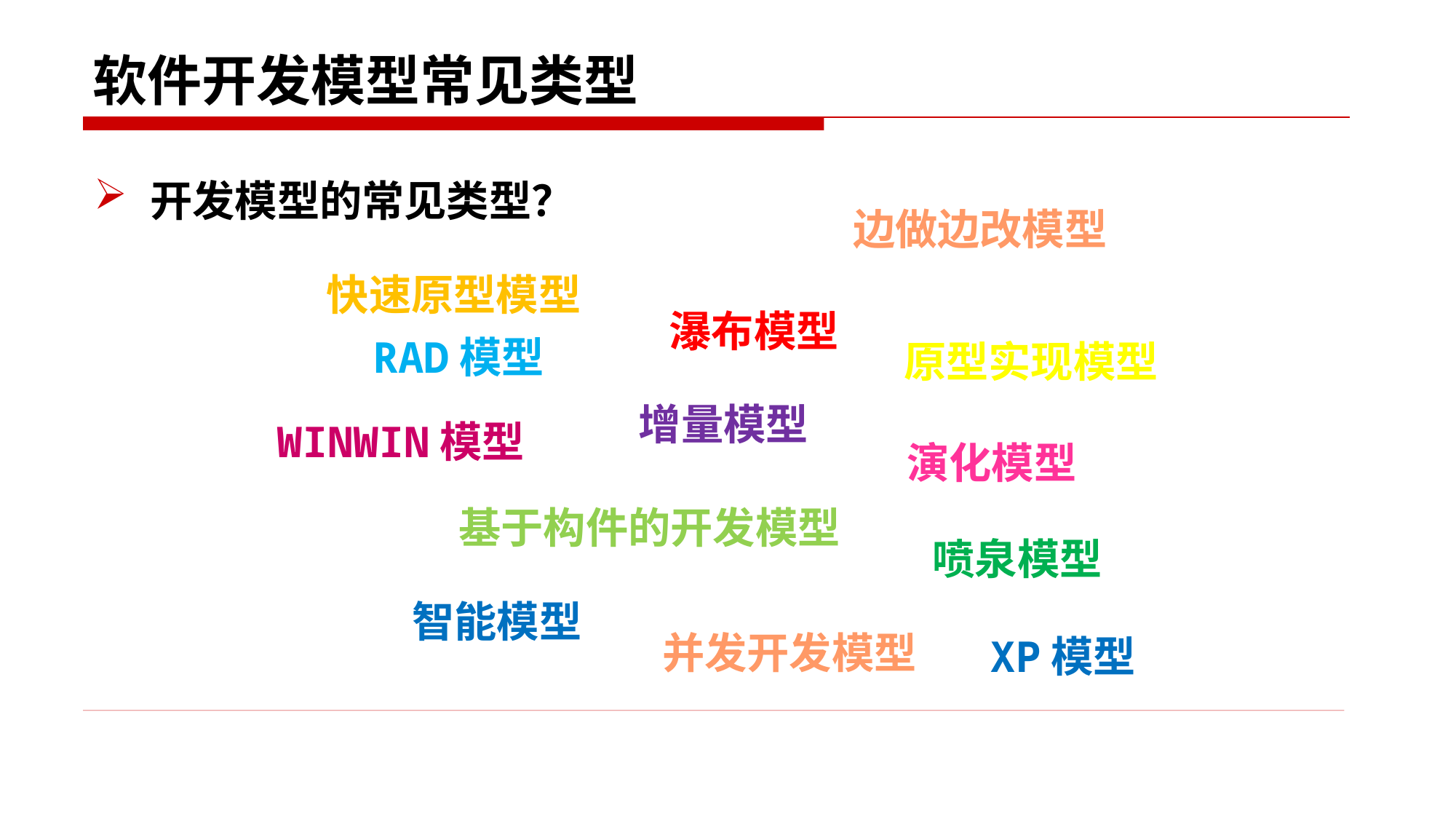

# 软件开发模型常见类型
开发模型的常见类型？

边做边改模型
快速原型模型
瀑布模型
RAD模型
原型实现模型

增量模型
WINWIN模型
演化模型
基于构件的开发模型
喷泉模型
智能模型
并发开发模型
XP模型